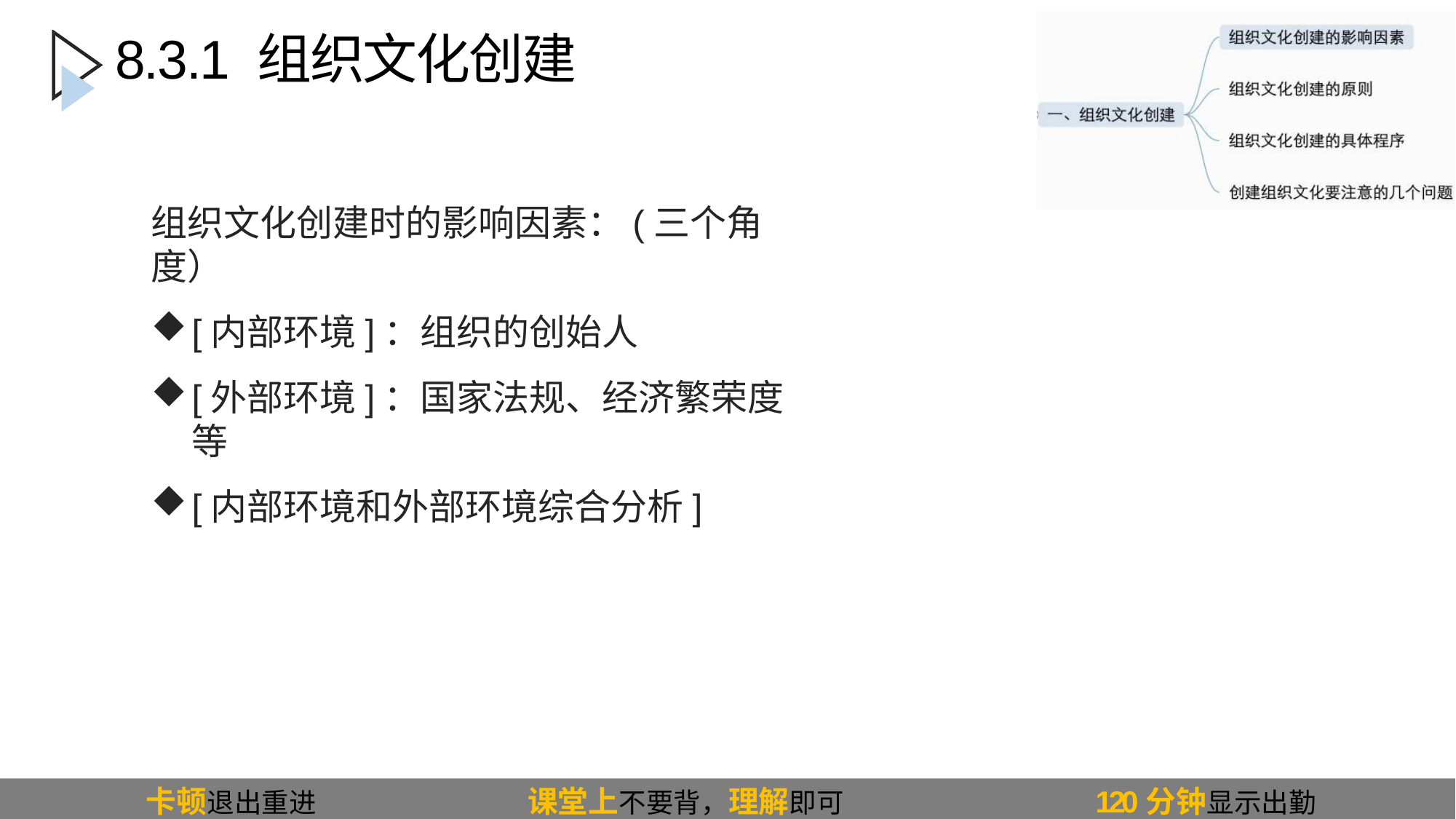

1

# 8.3.1 组织文化创建
组织文化创建时的影响因素：(三个角度）
[内部环境]：组织的创始人
[外部环境]：国家法规、经济繁荣度等
[内部环境和外部环境综合分析]
卡顿退出重进
课堂上不要背，理解即可
120分钟显示出勤